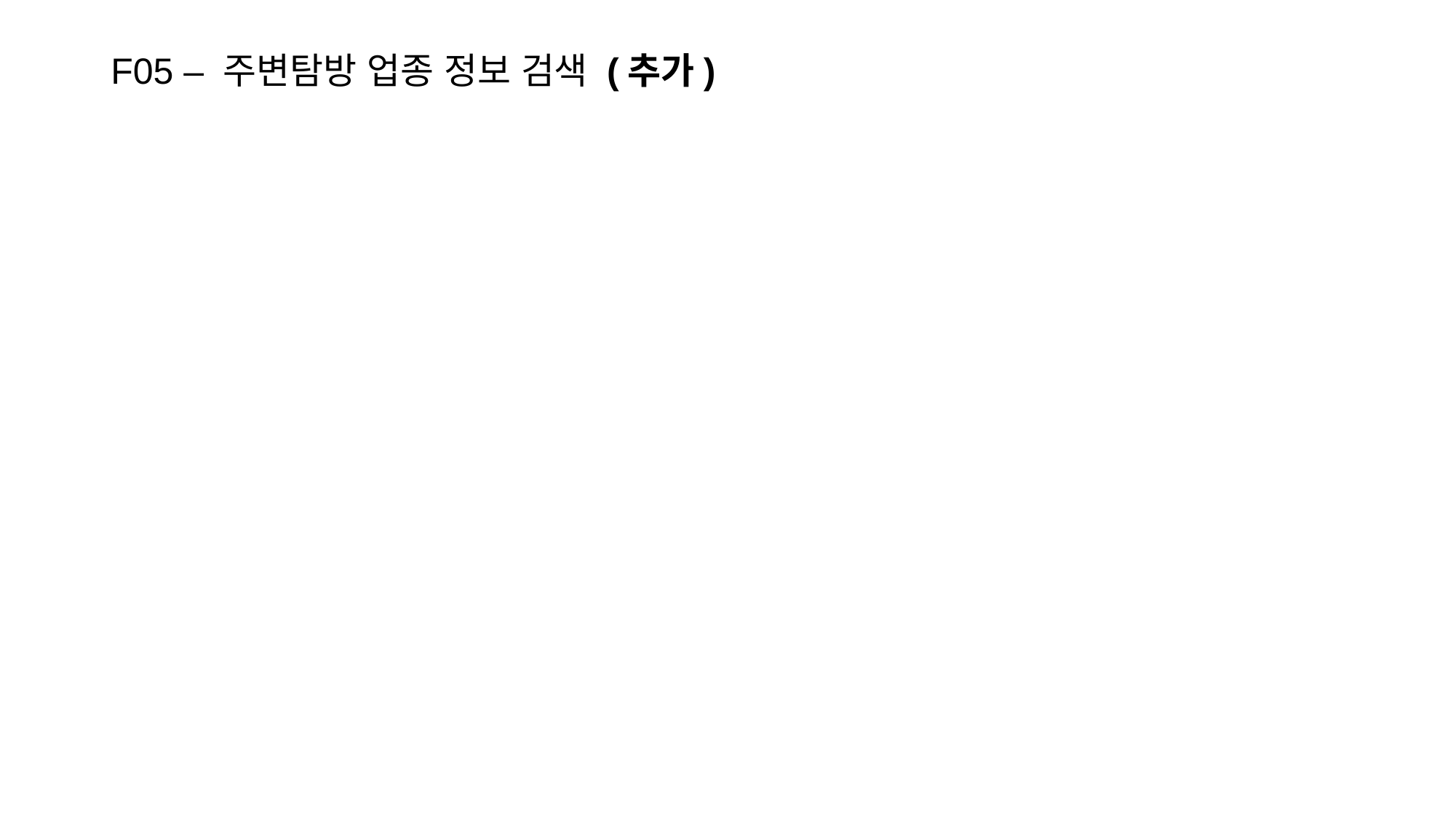

# F05 – 주변탐방 업종 정보 검색 (추가)